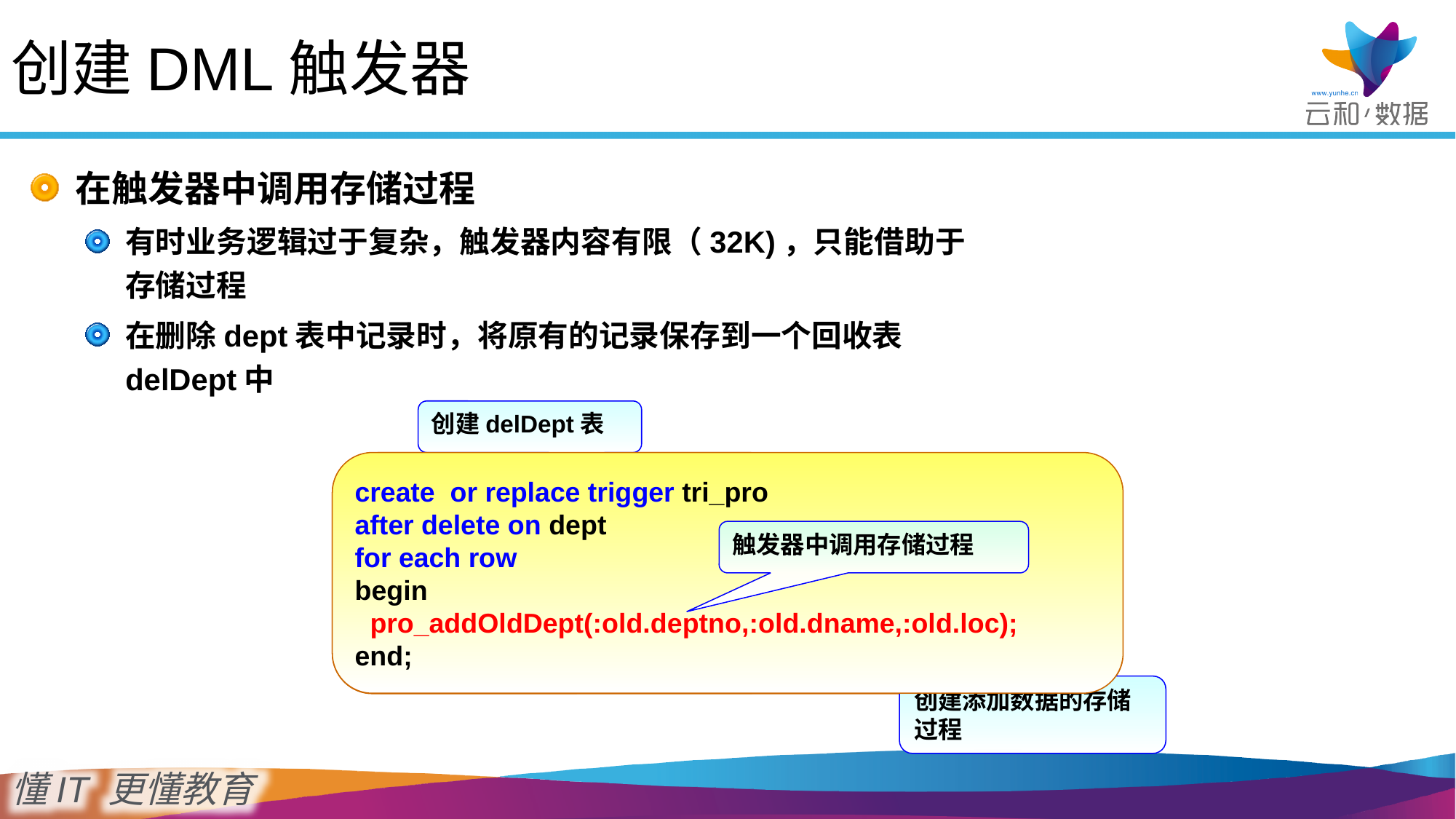

创建DML触发器
在触发器中调用存储过程
有时业务逻辑过于复杂，触发器内容有限（32K)，只能借助于存储过程
在删除dept表中记录时，将原有的记录保存到一个回收表delDept中
创建delDept表
create  or replace trigger tri_pro
after delete on dept
for each row
begin
  pro_addOldDept(:old.deptno,:old.dname,:old.loc);
end;
create table delDept(
  	deptno number(7) ,
  	dname varchar2(30),
  	loc varchar2(40)
);
create or replace procedure
pro_addOldDept(dno number,dname varchar2,loc varchar2)
is
begin
  insert into delDept values(dno,dname,loc);
end;
触发器中调用存储过程
创建添加数据的存储过程